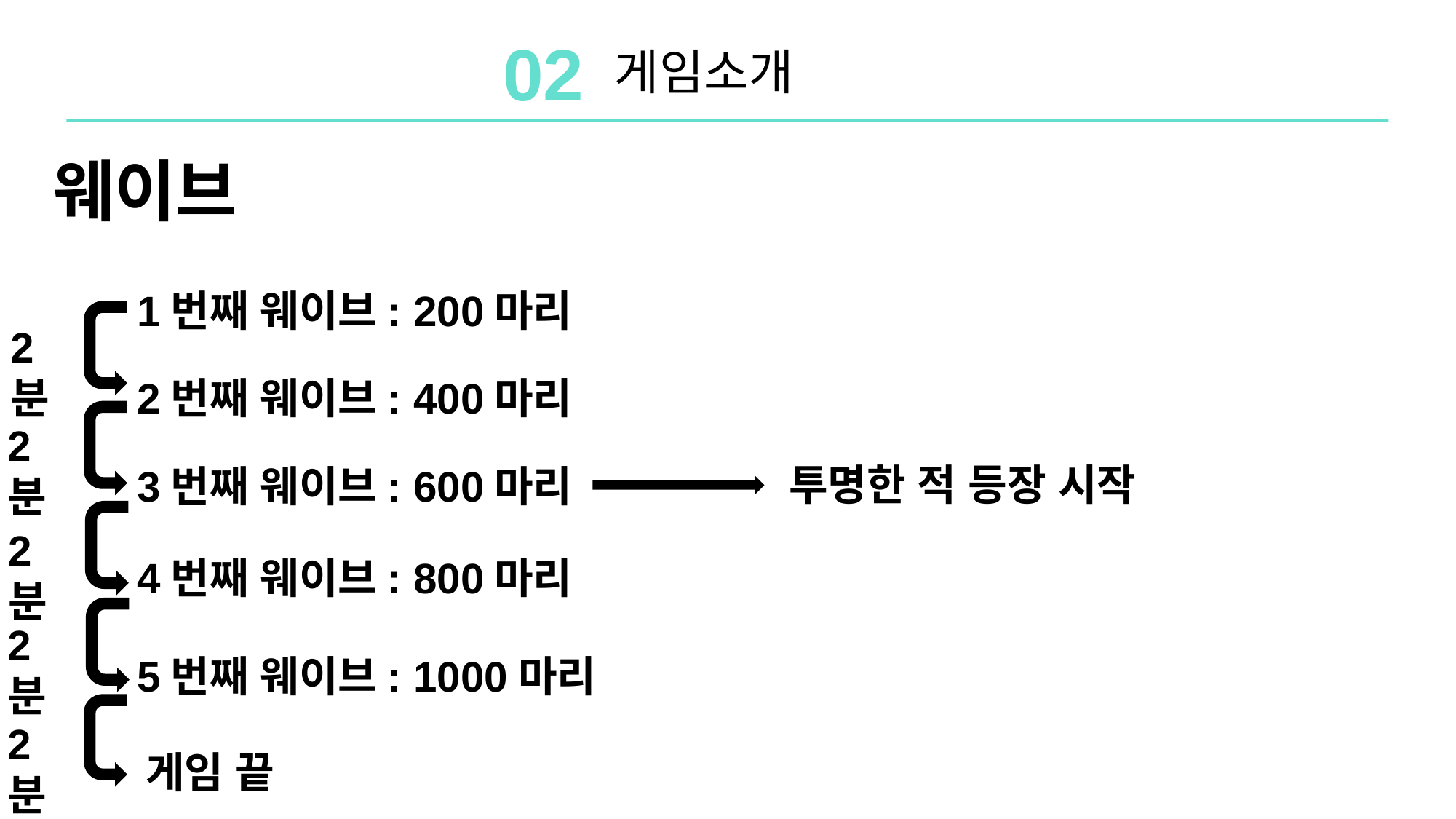

02
게임소개

웨이브
1번째 웨이브: 200마리
2분

2번째 웨이브: 400마리
2분

투명한 적 등장 시작
3번째 웨이브: 600마리

2분

4번째 웨이브: 800마리
2분

5번째 웨이브: 1000마리
2분

게임 끝